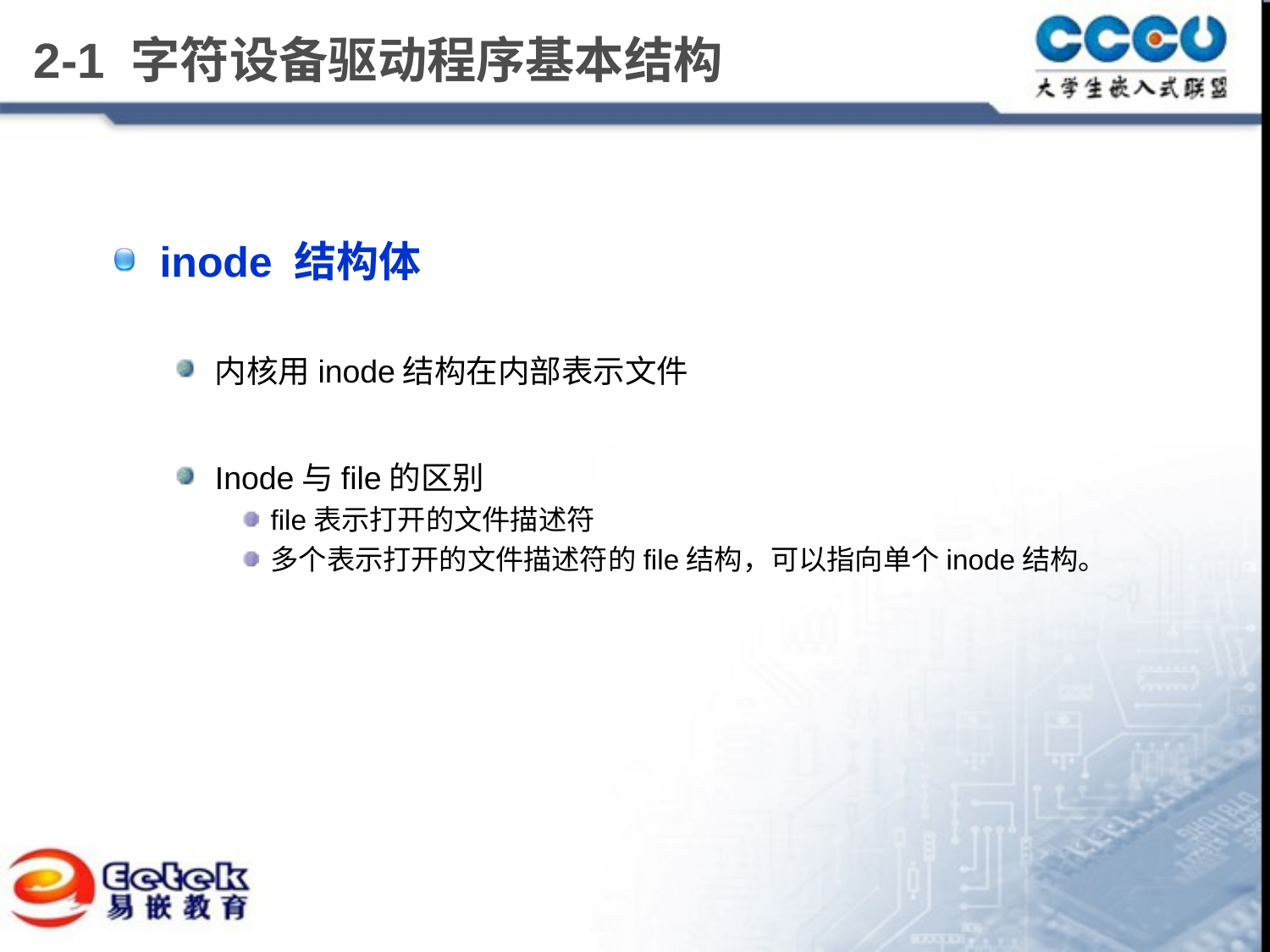

# 2-1 字符设备驱动程序基本结构
inode 结构体

内核用inode结构在内部表示文件

Inode与file的区别
file表示打开的文件描述符
多个表示打开的文件描述符的file结构，可以指向单个inode结构。